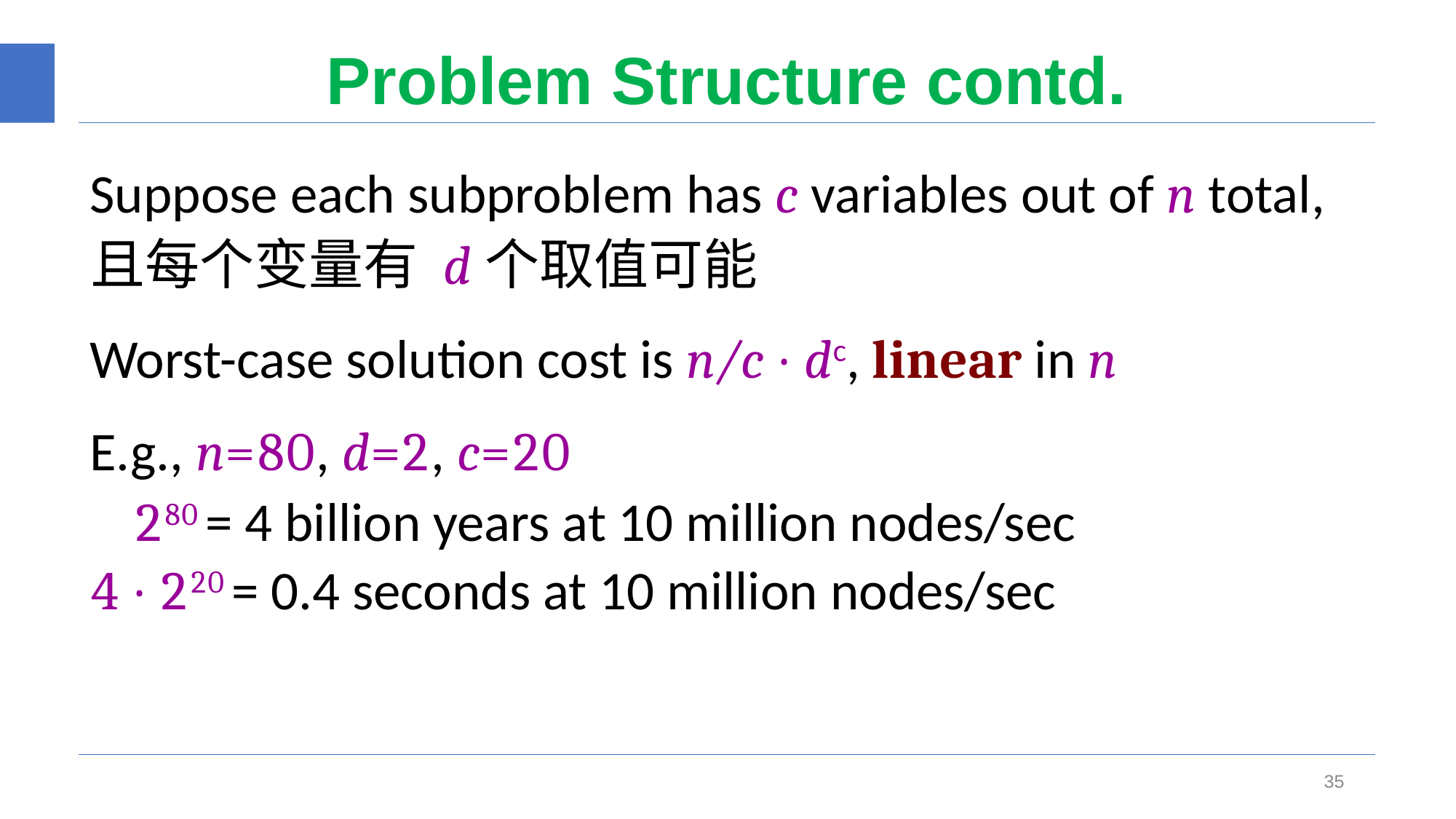

# Problem Structure contd.
Suppose each subproblem has c variables out of n total,且每个变量有 d个取值可能
Worst-case solution cost is n/c · dc, linear in n
E.g., n=80, d=2, c=20
280 = 4 billion years at 10 million nodes/sec
4 · 220 = 0.4 seconds at 10 million nodes/sec
35